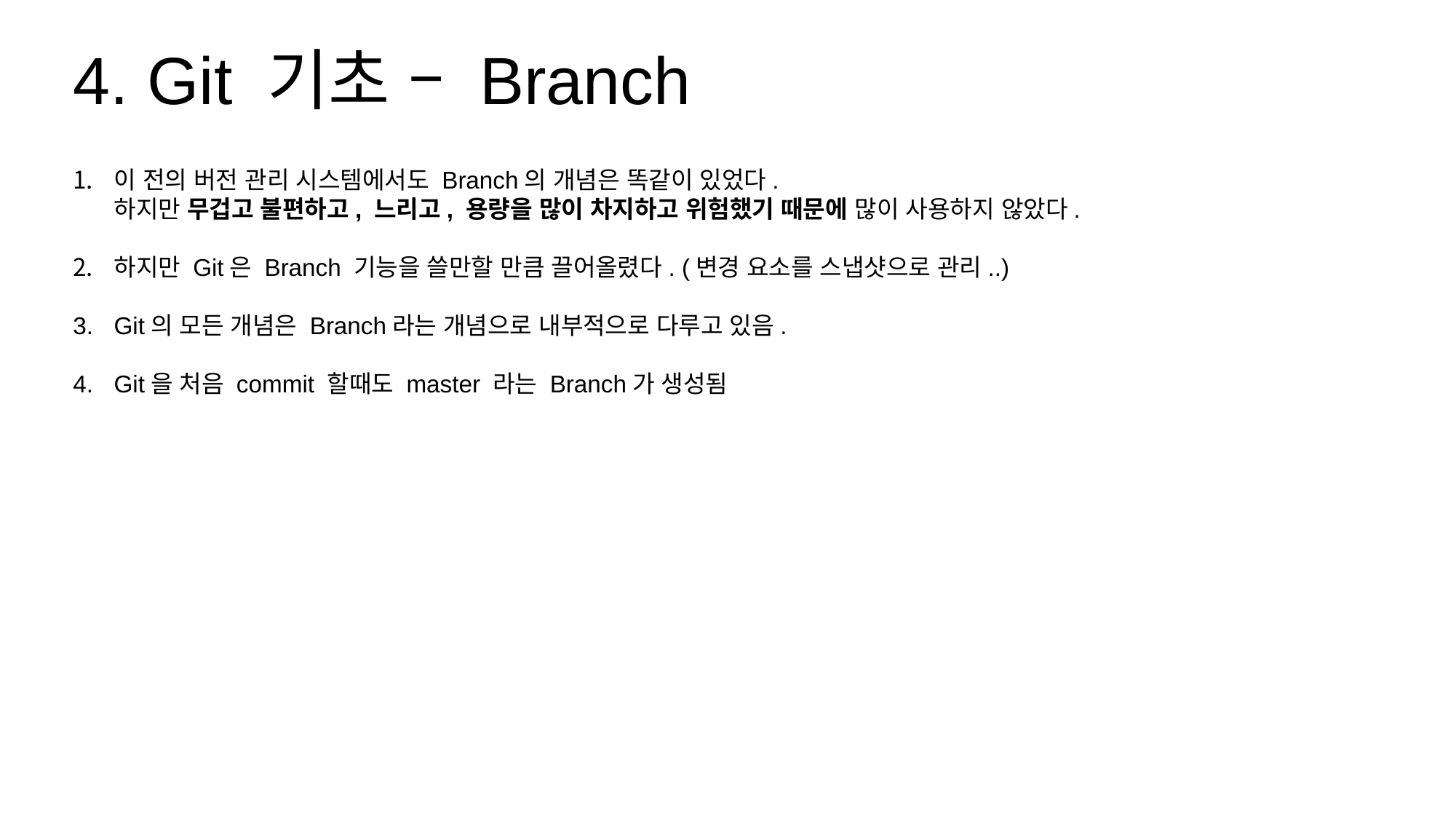

# 4. Git 기초 – Branch
이 전의 버전 관리 시스템에서도 Branch의 개념은 똑같이 있었다.
하지만 무겁고 불편하고, 느리고, 용량을 많이 차지하고 위험했기 때문에 많이 사용하지 않았다.

하지만 Git은 Branch 기능을 쓸만할 만큼 끌어올렸다. (변경 요소를 스냅샷으로 관리..)

Git의 모든 개념은 Branch라는 개념으로 내부적으로 다루고 있음.

Git을 처음 commit 할때도 master 라는 Branch가 생성됨